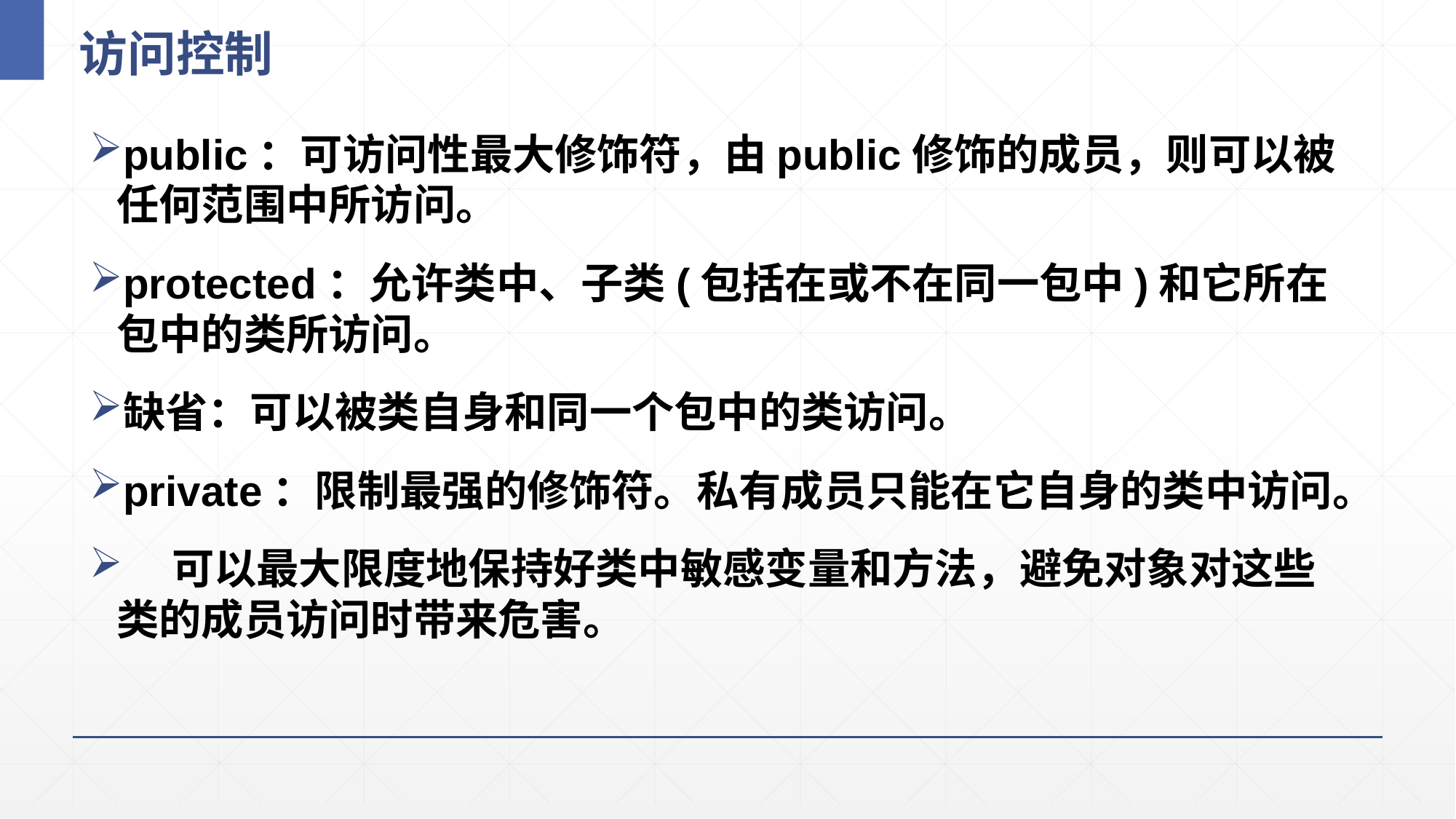

# 访问控制
public：可访问性最大修饰符，由public修饰的成员，则可以被任何范围中所访问。
protected：允许类中、子类(包括在或不在同一包中)和它所在包中的类所访问。
缺省：可以被类自身和同一个包中的类访问。
private：限制最强的修饰符。私有成员只能在它自身的类中访问。
    可以最大限度地保持好类中敏感变量和方法，避免对象对这些类的成员访问时带来危害。